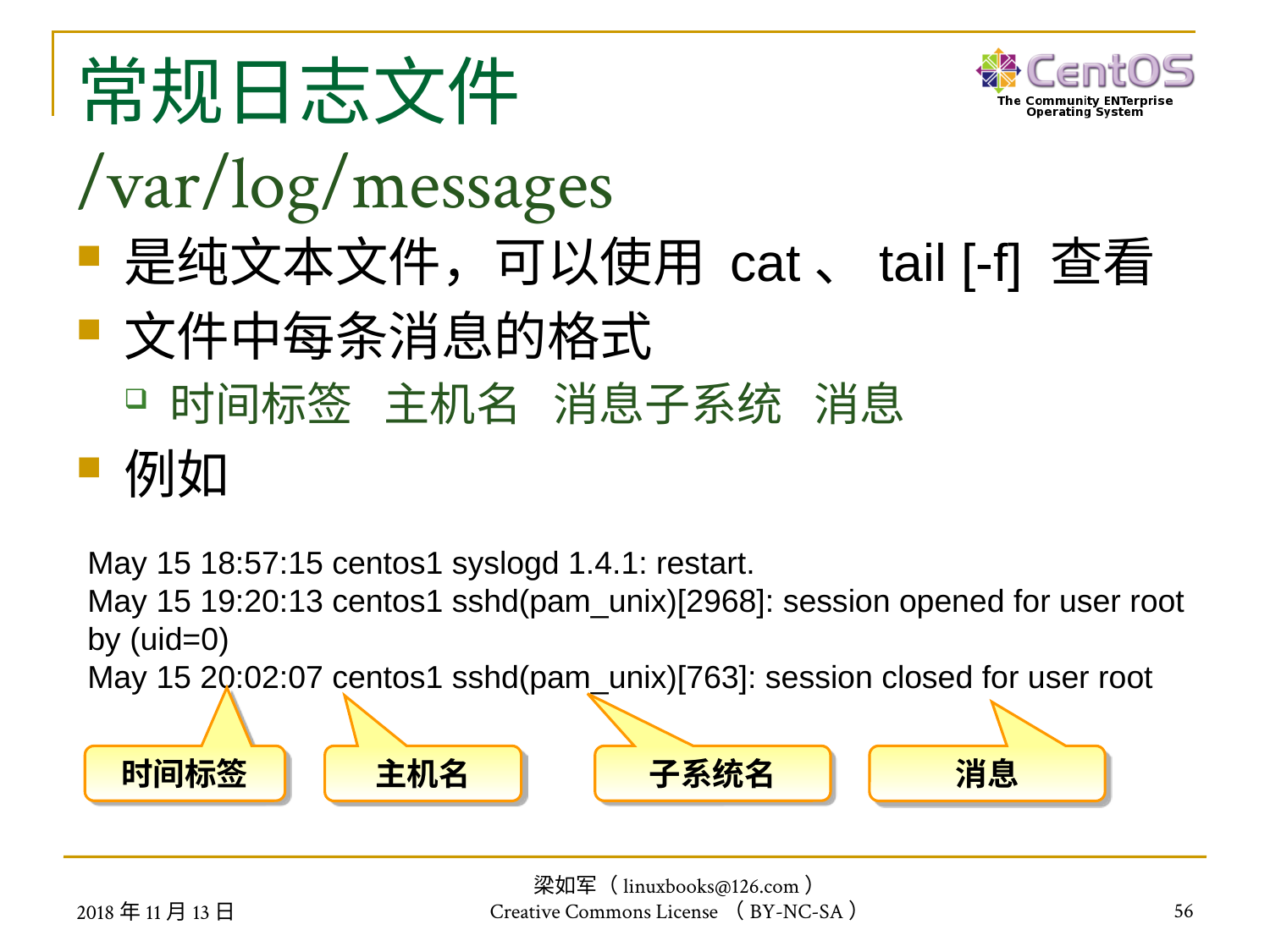

# 常规日志文件 /var/log/messages
是纯文本文件，可以使用 cat、tail [-f] 查看
文件中每条消息的格式
时间标签   主机名   消息子系统   消息
例如
May 15 18:57:15 centos1 syslogd 1.4.1: restart.
May 15 19:20:13 centos1 sshd(pam_unix)[2968]: session opened for user root by (uid=0)
May 15 20:02:07 centos1 sshd(pam_unix)[763]: session closed for user root
时间标签
主机名
子系统名
消息
梁如军（linuxbooks@126.com）
Creative Commons License（BY-NC-SA）
2018年11月13日
56